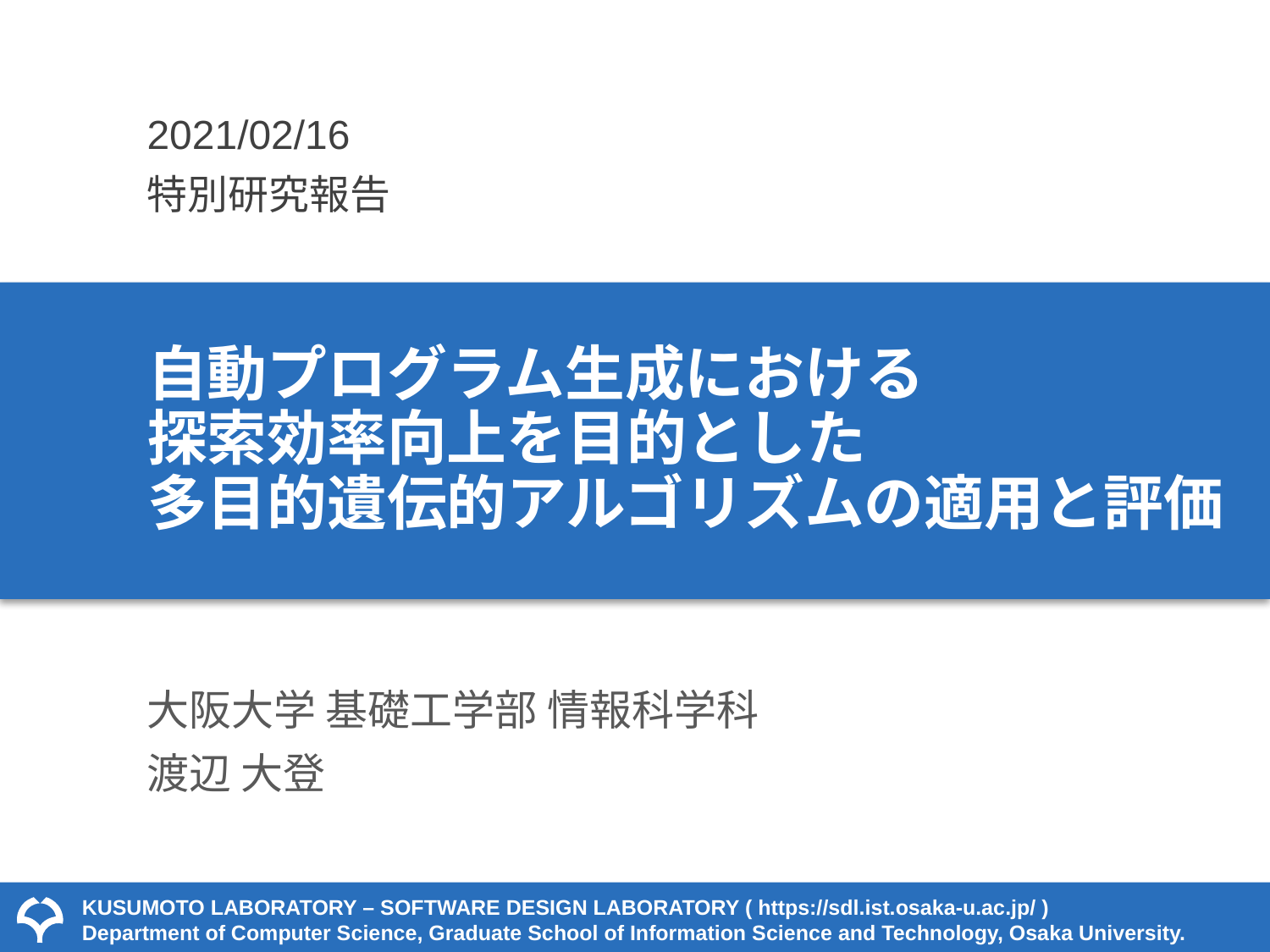

2021/02/16
特別研究報告
# 自動プログラム生成における 探索効率向上を目的とした 多目的遺伝的アルゴリズムの適用と評価
大阪大学 基礎工学部 情報科学科
渡辺 大登